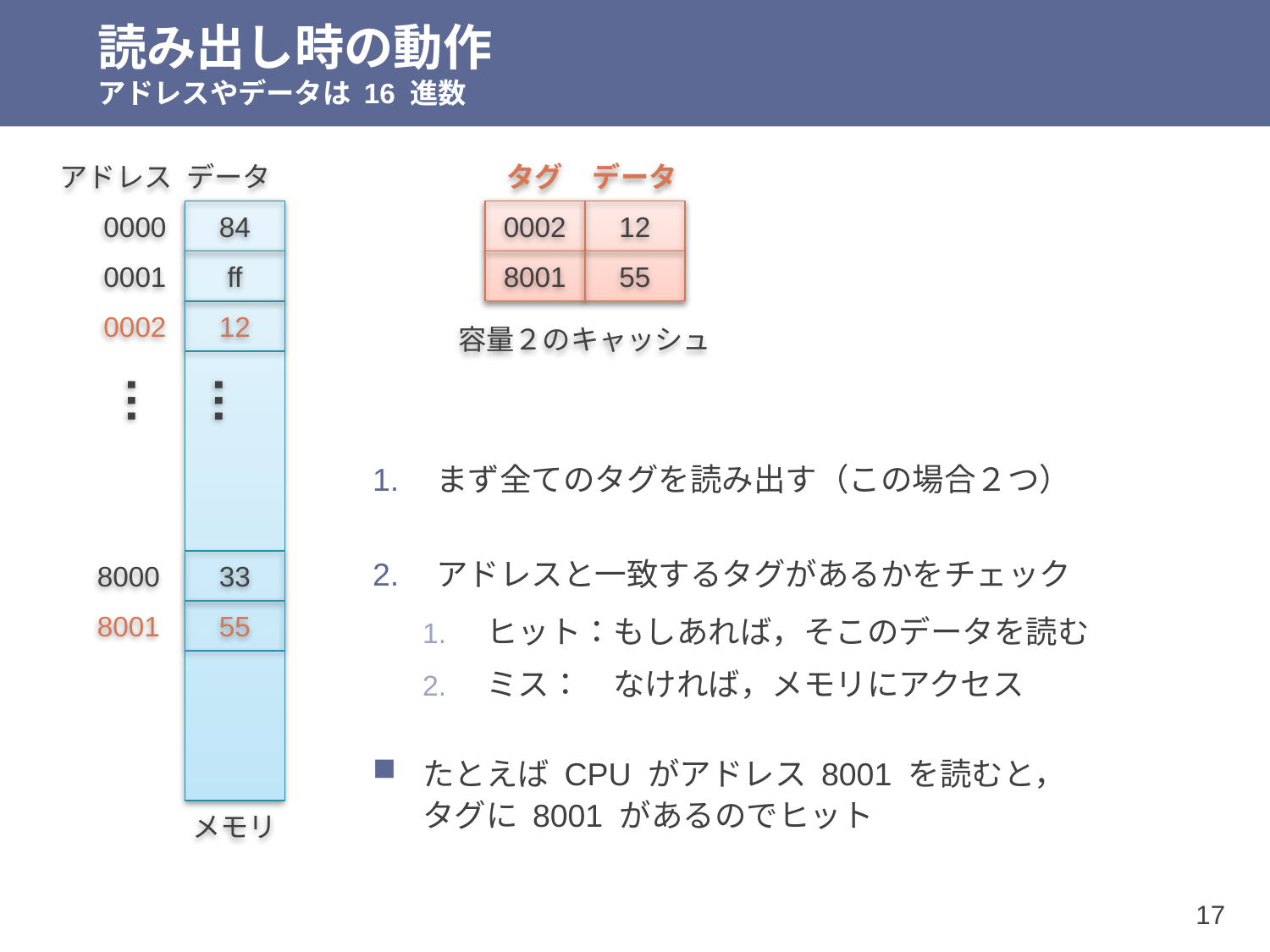

# 読み出し時の動作 アドレスやデータは 16 進数
アドレス
データ
タグ
データ
0000

84

0002
12
0001
ff
8001
55
0002
12
容量２のキャッシュ
…
…
まず全てのタグを読み出す（この場合２つ）
アドレスと一致するタグがあるかをチェック
ヒット：もしあれば，そこのデータを読む
ミス：　なければ，メモリにアクセス
たとえば CPU がアドレス 8001 を読むと，
タグに 8001 があるのでヒット
8000
33
8001
55
メモリ